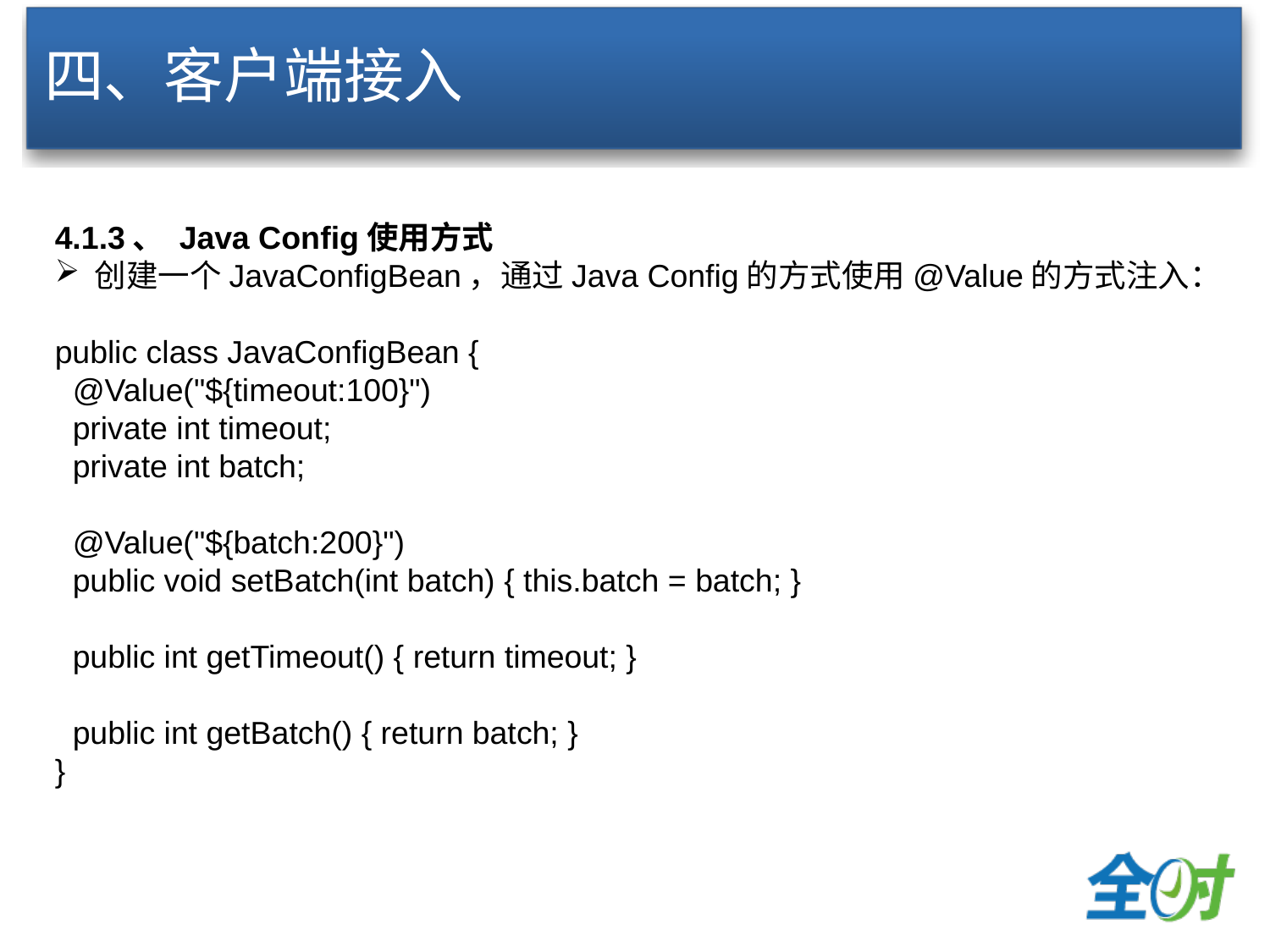

# 四、客户端接入
4.1.3、 Java Config使用方式
创建一个JavaConfigBean，通过Java Config的方式使用@Value的方式注入：

public class JavaConfigBean {
  @Value("${timeout:100}")
  private int timeout;
  private int batch;

  @Value("${batch:200}")
  public void setBatch(int batch) { this.batch = batch; }

  public int getTimeout() { return timeout; }

  public int getBatch() { return batch; }
}